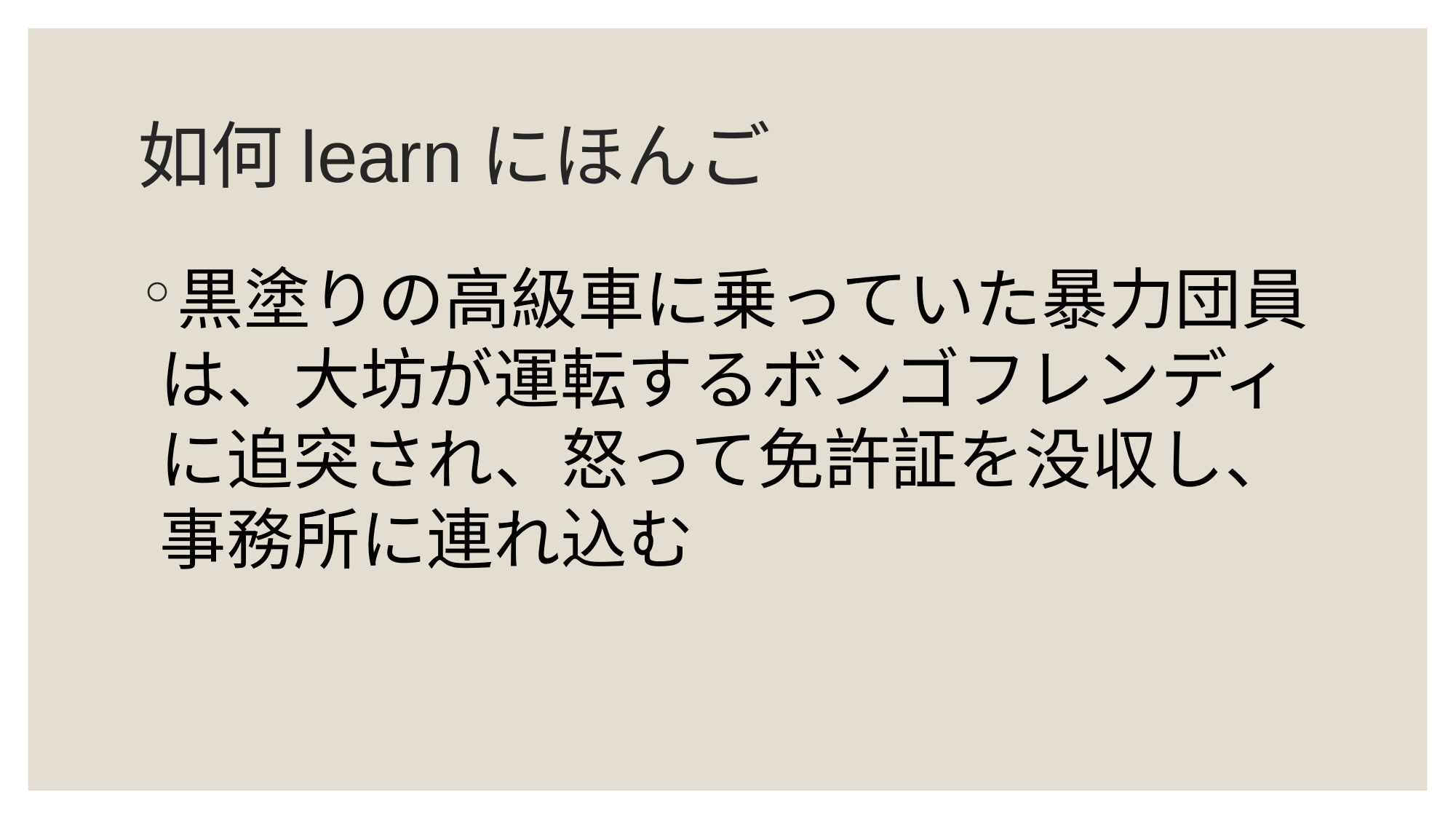

# 如何learnにほんご
黒塗りの高級車に乗っていた暴力団員は、大坊が運転するボンゴフレンディに追突され、怒って免許証を没収し、事務所に連れ込む